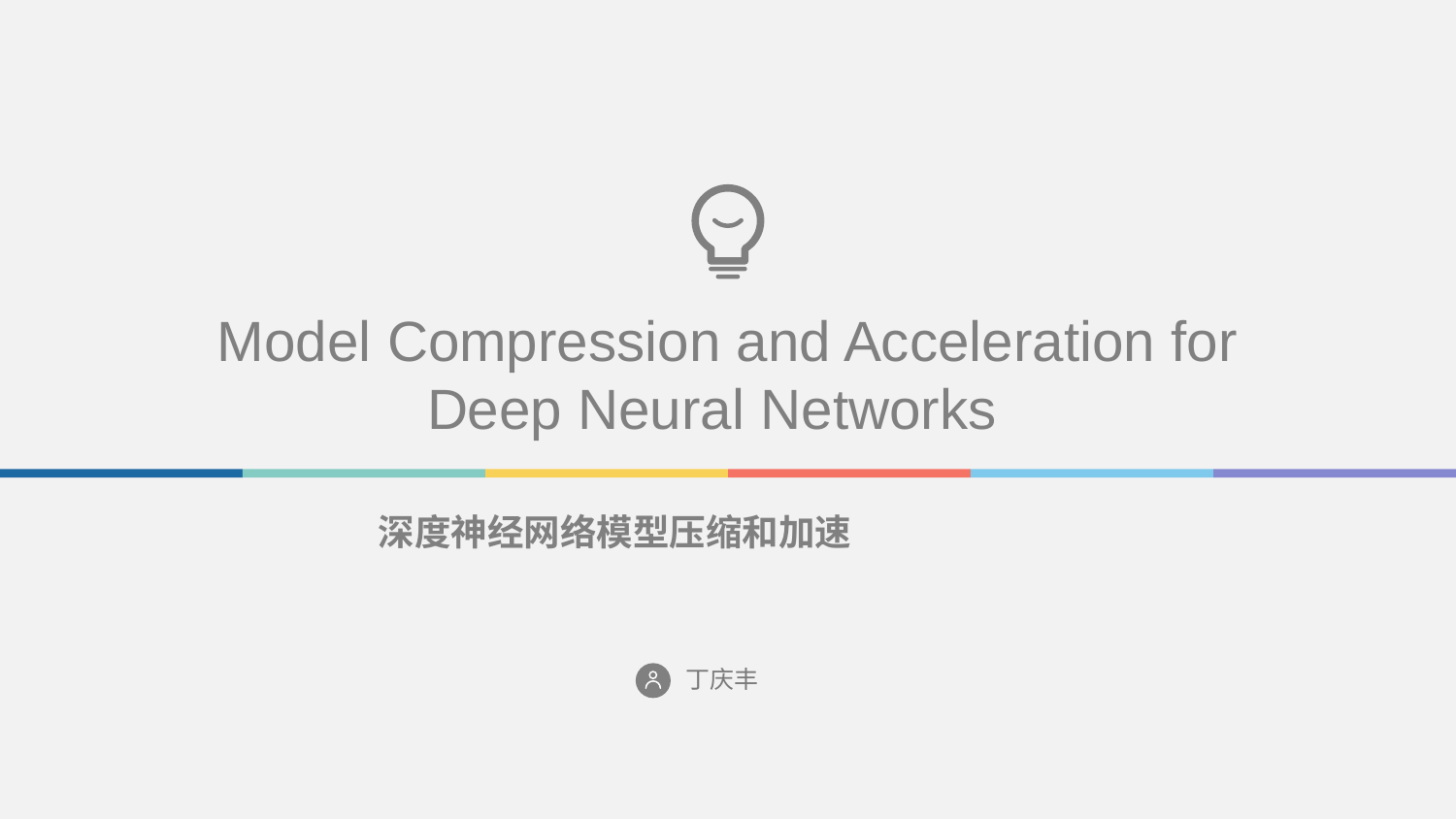

Model Compression and Acceleration for Deep Neural Networks

深度神经网络模型压缩和加速
丁庆丰